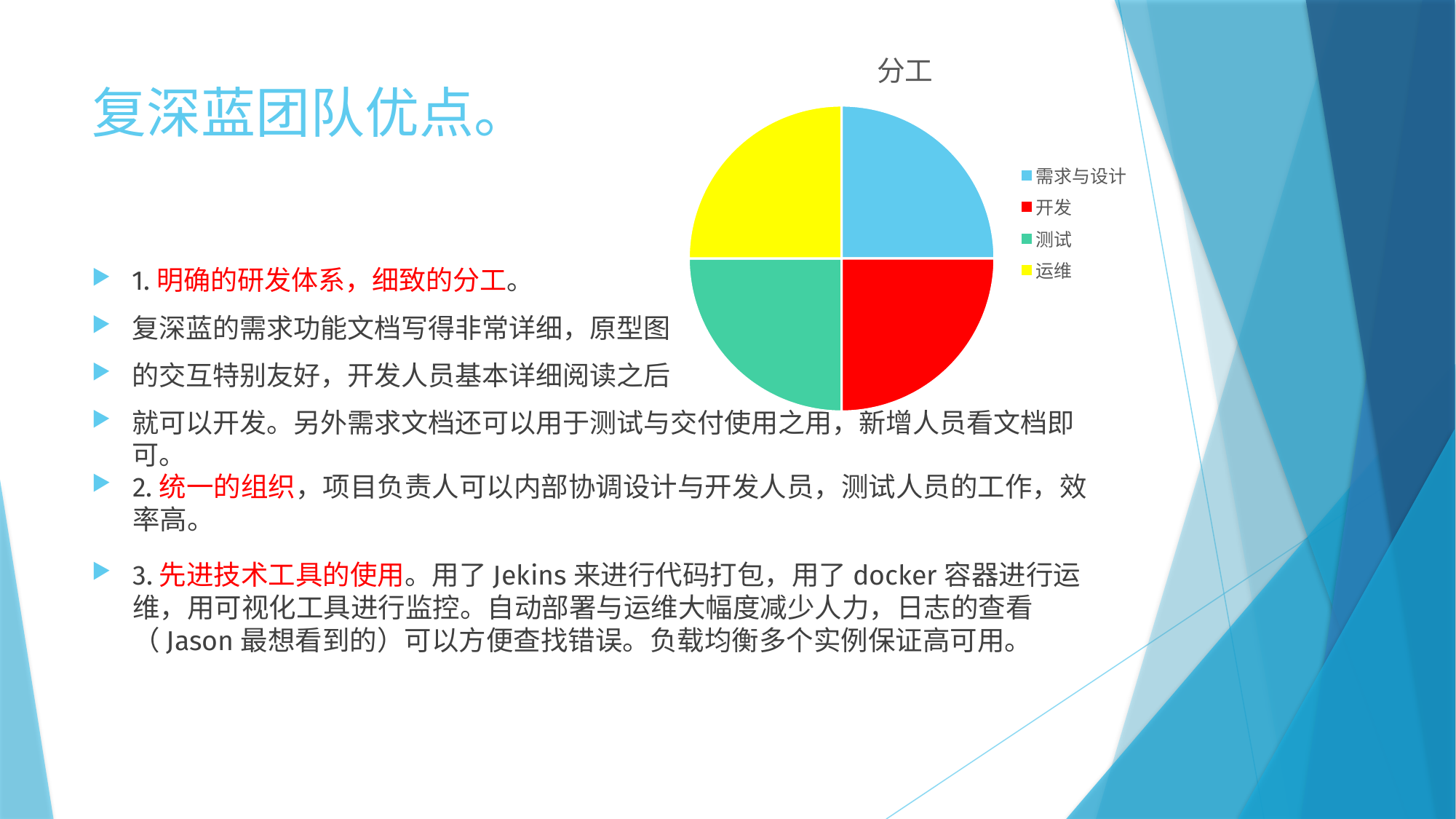

### Chart: 分工

| Category | 销售额 |
|---|---|
| 需求与设计 | 1.0 |
| 开发 | 1.0 |
| 测试 | 1.0 |
| 运维 | 1.0 |
# 复深蓝团队优点。
1.明确的研发体系，细致的分工。
复深蓝的需求功能文档写得非常详细，原型图
的交互特别友好，开发人员基本详细阅读之后
就可以开发。另外需求文档还可以用于测试与交付使用之用，新增人员看文档即可。
2.统一的组织，项目负责人可以内部协调设计与开发人员，测试人员的工作，效率高。
3.先进技术工具的使用。用了Jekins来进行代码打包，用了docker容器进行运维，用可视化工具进行监控。自动部署与运维大幅度减少人力，日志的查看（Jason最想看到的）可以方便查找错误。负载均衡多个实例保证高可用。